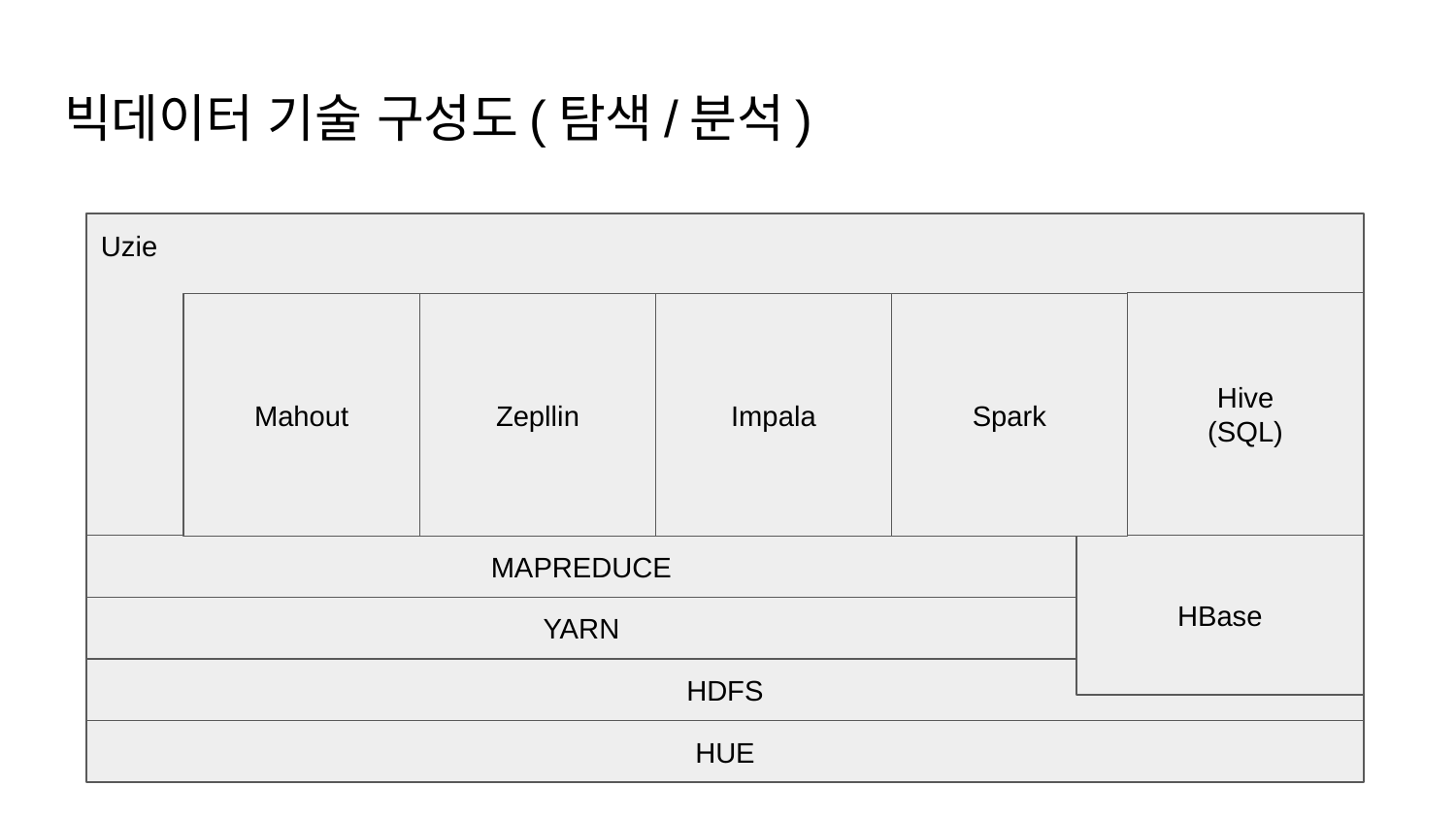

# 빅데이터 기술 구성도(탐색/분석)
Uzie
Hive
(SQL)
Zepllin
Mahout
Impala
Spark
MAPREDUCE
HBase
YARN
HDFS
HUE